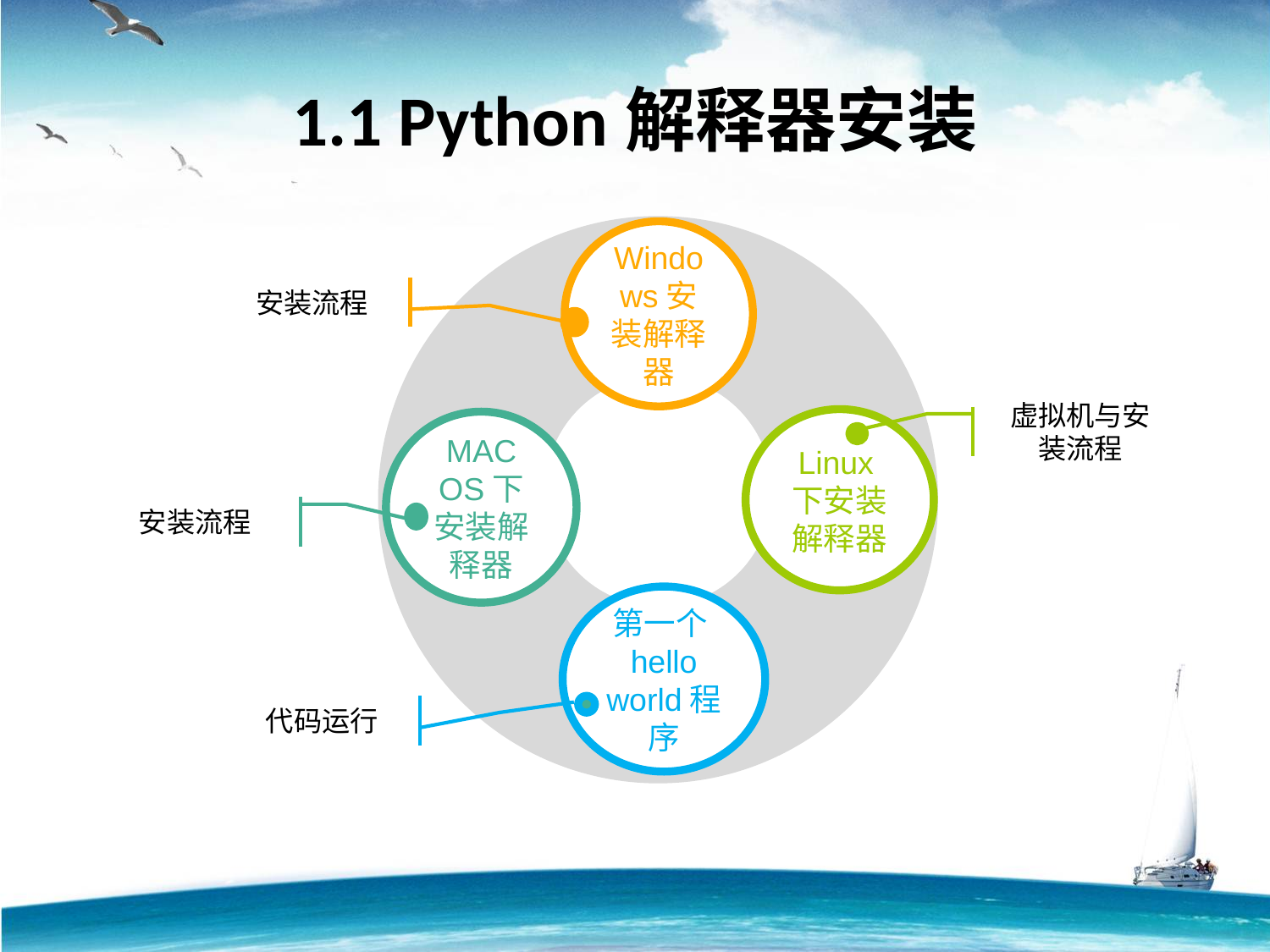

1.1 Python解释器安装

安装流程
Windows安装解释器

虚拟机与安装流程
Linux下安装解释器

MAC OS下安装解释器
安装流程

第一个hello world程序
代码运行